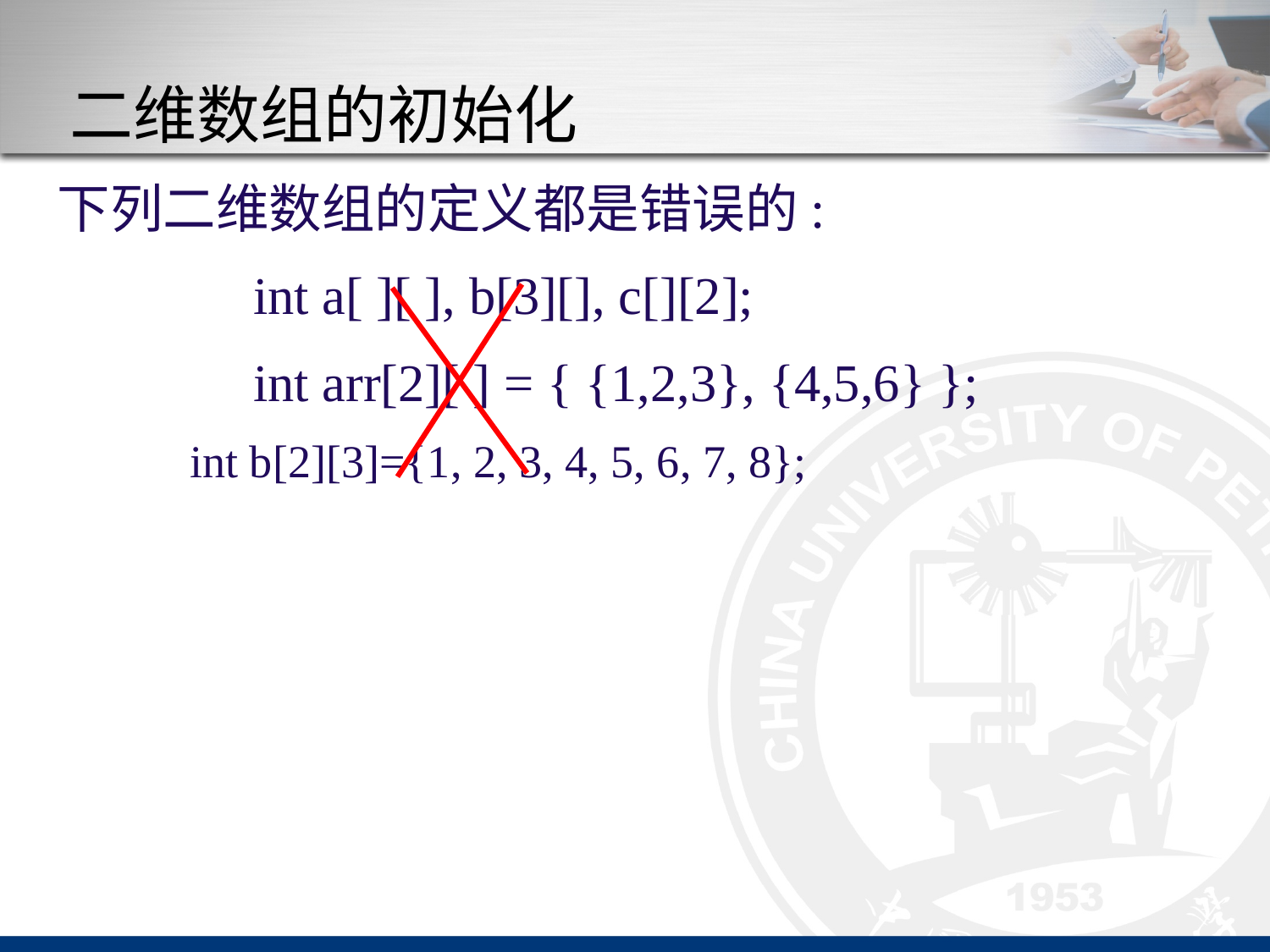

# 二维数组的初始化
下列二维数组的定义都是错误的:
		int a[ ][ ], b[3][], c[][2];
		int arr[2][ ] = { {1,2,3}, {4,5,6} };
	int b[2][3]={1, 2, 3, 4, 5, 6, 7, 8};